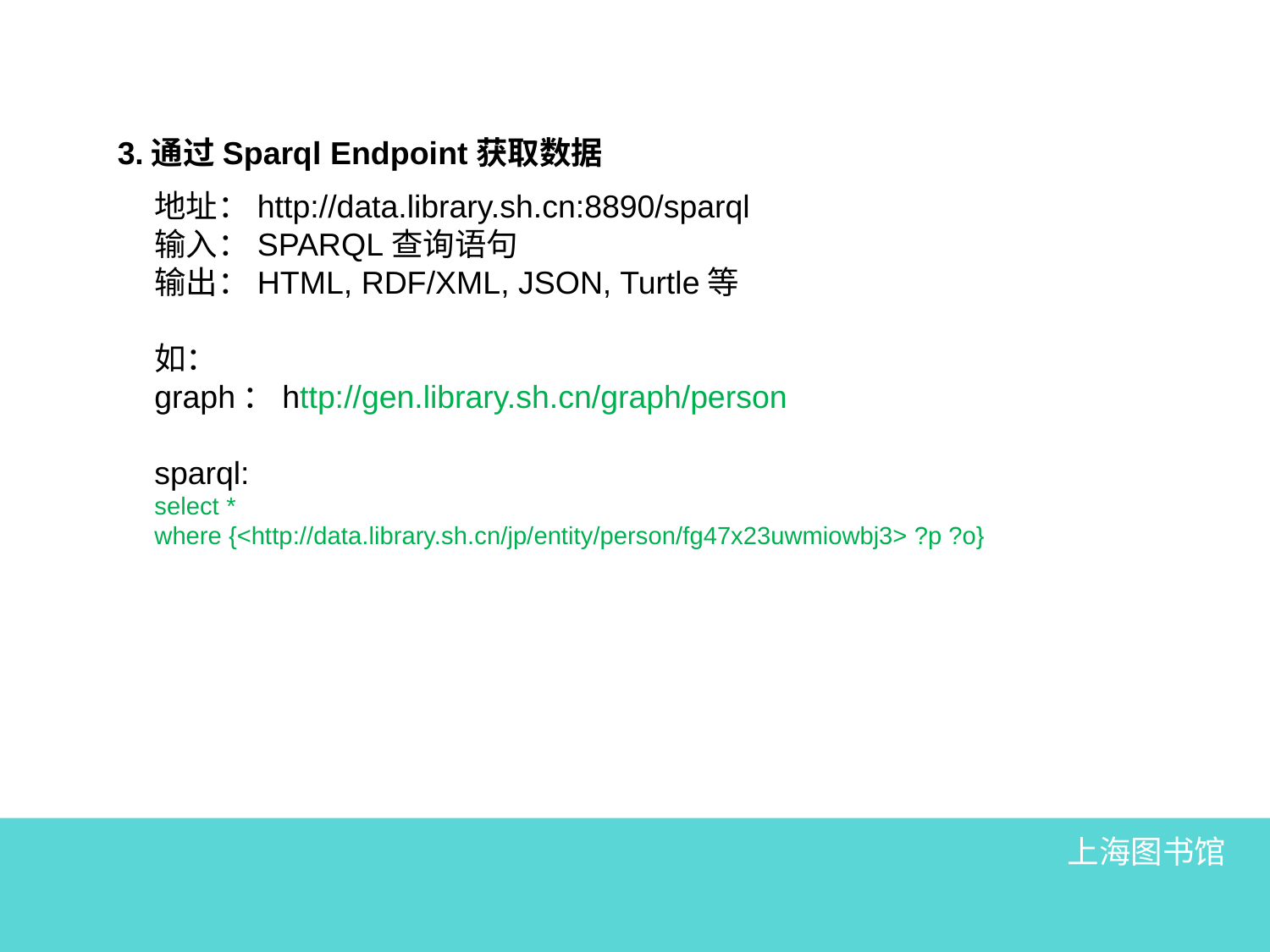

3.通过Sparql Endpoint获取数据
地址：http://data.library.sh.cn:8890/sparql
输入：SPARQL查询语句
输出：HTML, RDF/XML, JSON, Turtle等

如：
graph：http://gen.library.sh.cn/graph/person

sparql:
select *
where {<http://data.library.sh.cn/jp/entity/person/fg47x23uwmiowbj3> ?p ?o}

上海图书馆